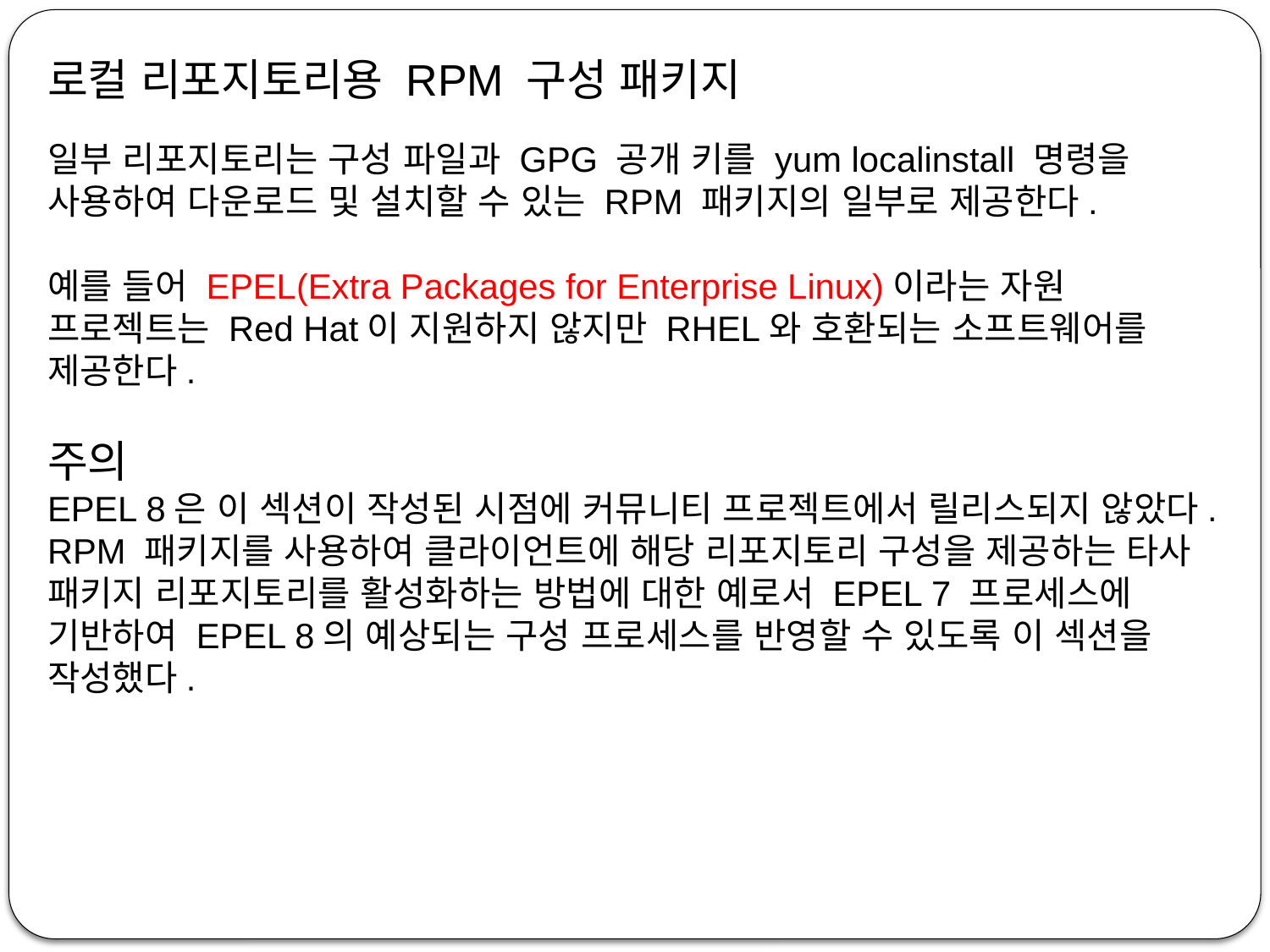

로컬 리포지토리용 RPM 구성 패키지

일부 리포지토리는 구성 파일과 GPG 공개 키를 yum localinstall 명령을 사용하여 다운로드 및 설치할 수 있는 RPM 패키지의 일부로 제공한다.

예를 들어 EPEL(Extra Packages for Enterprise Linux)이라는 자원 프로젝트는 Red Hat이 지원하지 않지만 RHEL와 호환되는 소프트웨어를 제공한다.

주의
EPEL 8은 이 섹션이 작성된 시점에 커뮤니티 프로젝트에서 릴리스되지 않았다.
RPM 패키지를 사용하여 클라이언트에 해당 리포지토리 구성을 제공하는 타사 패키지 리포지토리를 활성화하는 방법에 대한 예로서 EPEL 7 프로세스에 기반하여 EPEL 8의 예상되는 구성 프로세스를 반영할 수 있도록 이 섹션을 작성했다.